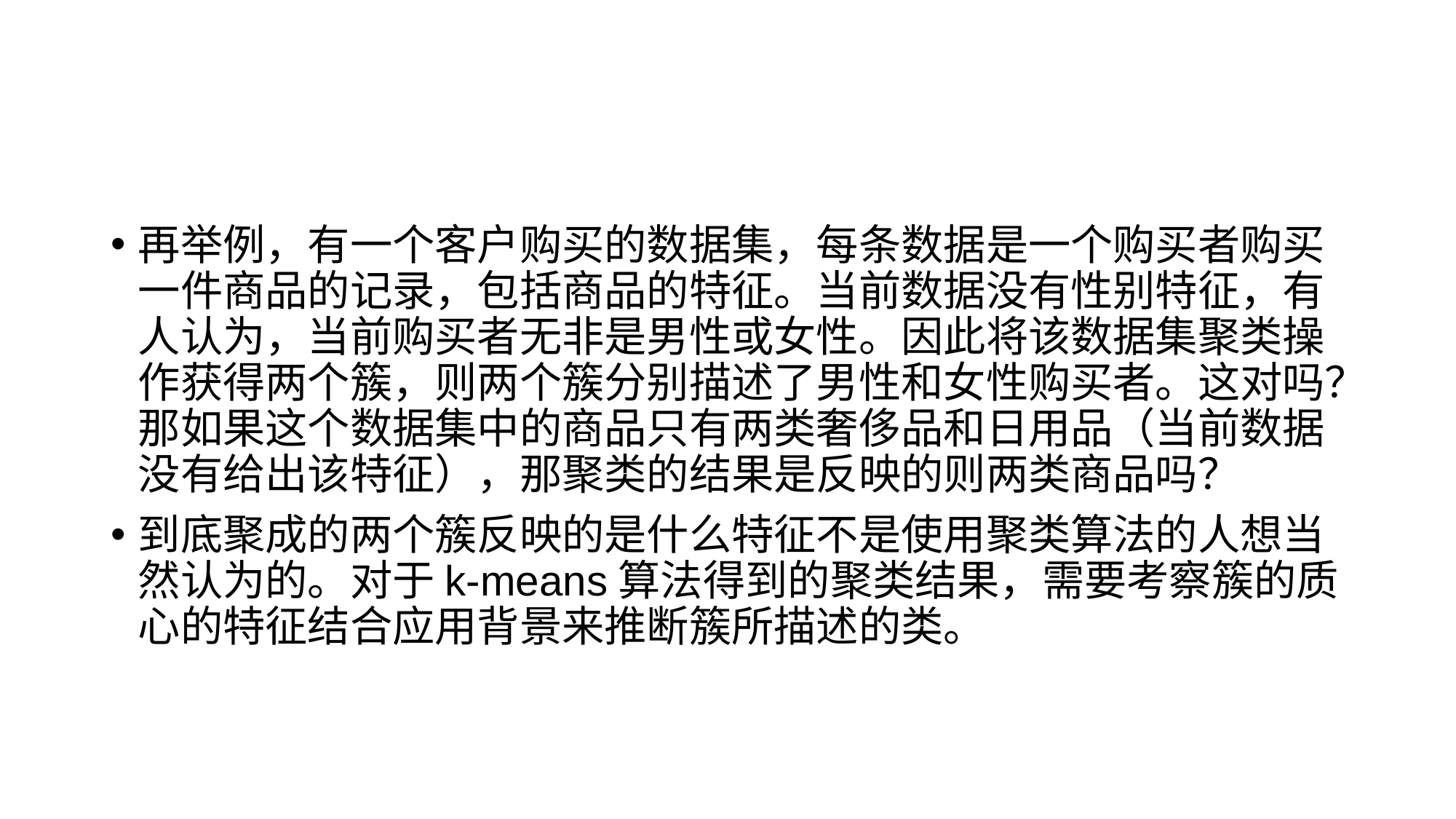

#
再举例，有一个客户购买的数据集，每条数据是一个购买者购买一件商品的记录，包括商品的特征。当前数据没有性别特征，有人认为，当前购买者无非是男性或女性。因此将该数据集聚类操作获得两个簇，则两个簇分别描述了男性和女性购买者。这对吗？那如果这个数据集中的商品只有两类奢侈品和日用品（当前数据没有给出该特征），那聚类的结果是反映的则两类商品吗？
到底聚成的两个簇反映的是什么特征不是使用聚类算法的人想当然认为的。对于k-means算法得到的聚类结果，需要考察簇的质心的特征结合应用背景来推断簇所描述的类。